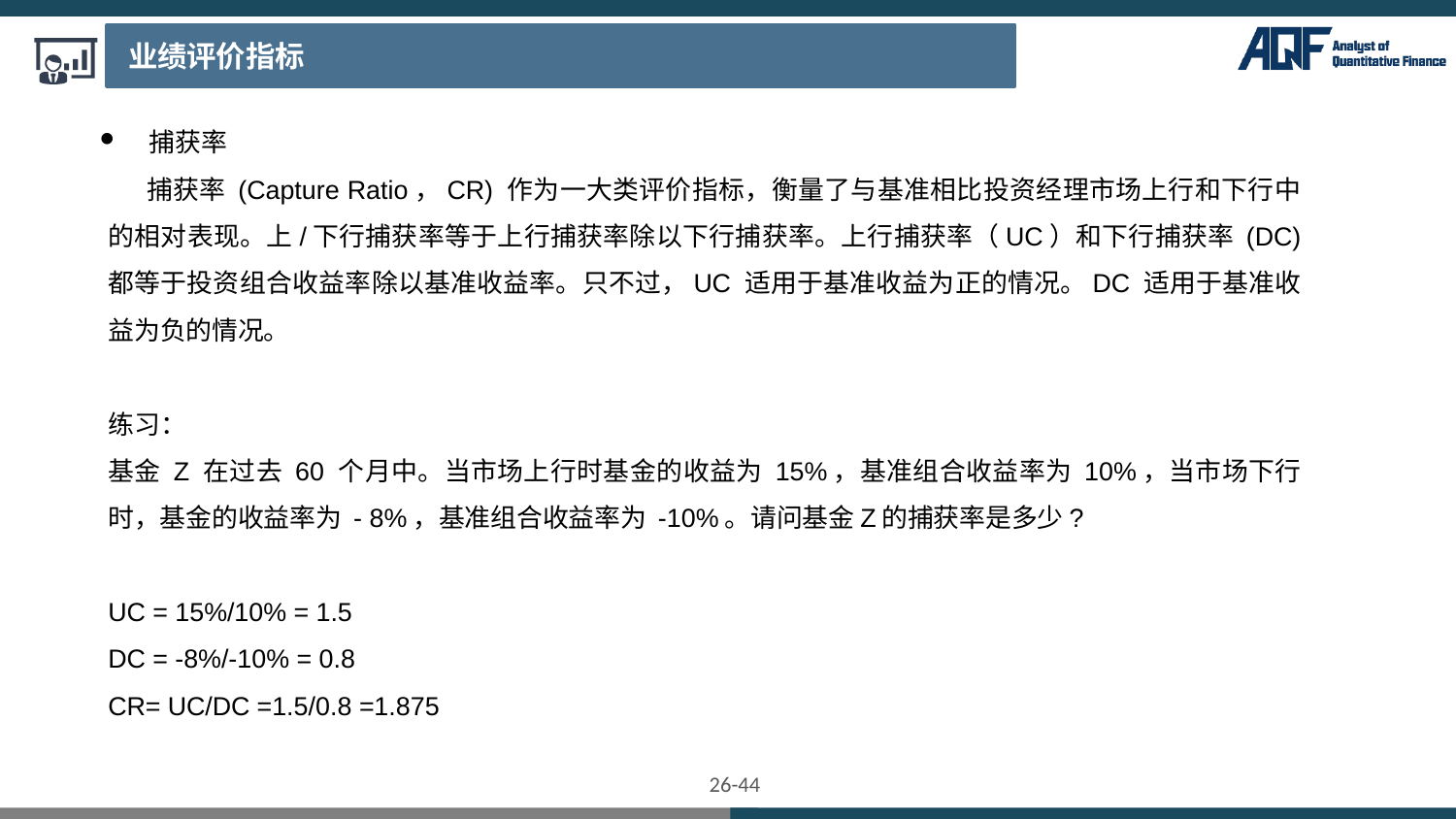

业绩评价指标
捕获率
     捕获率 (Capture Ratio，CR) 作为一大类评价指标，衡量了与基准相比投资经理市场上行和下行中的相对表现。上/下行捕获率等于上行捕获率除以下行捕获率。上行捕获率（UC）和下行捕获率 (DC) 都等于投资组合收益率除以基准收益率。只不过，UC 适用于基准收益为正的情况。DC 适用于基准收益为负的情况。

练习：
基金 Z 在过去 60 个月中。当市场上行时基金的收益为 15%，基准组合收益率为 10%，当市场下行时，基金的收益率为 - 8%，基准组合收益率为 -10%。请问基金Z的捕获率是多少?

UC = 15%/10% = 1.5
DC = -8%/-10% = 0.8
CR= UC/DC =1.5/0.8 =1.875